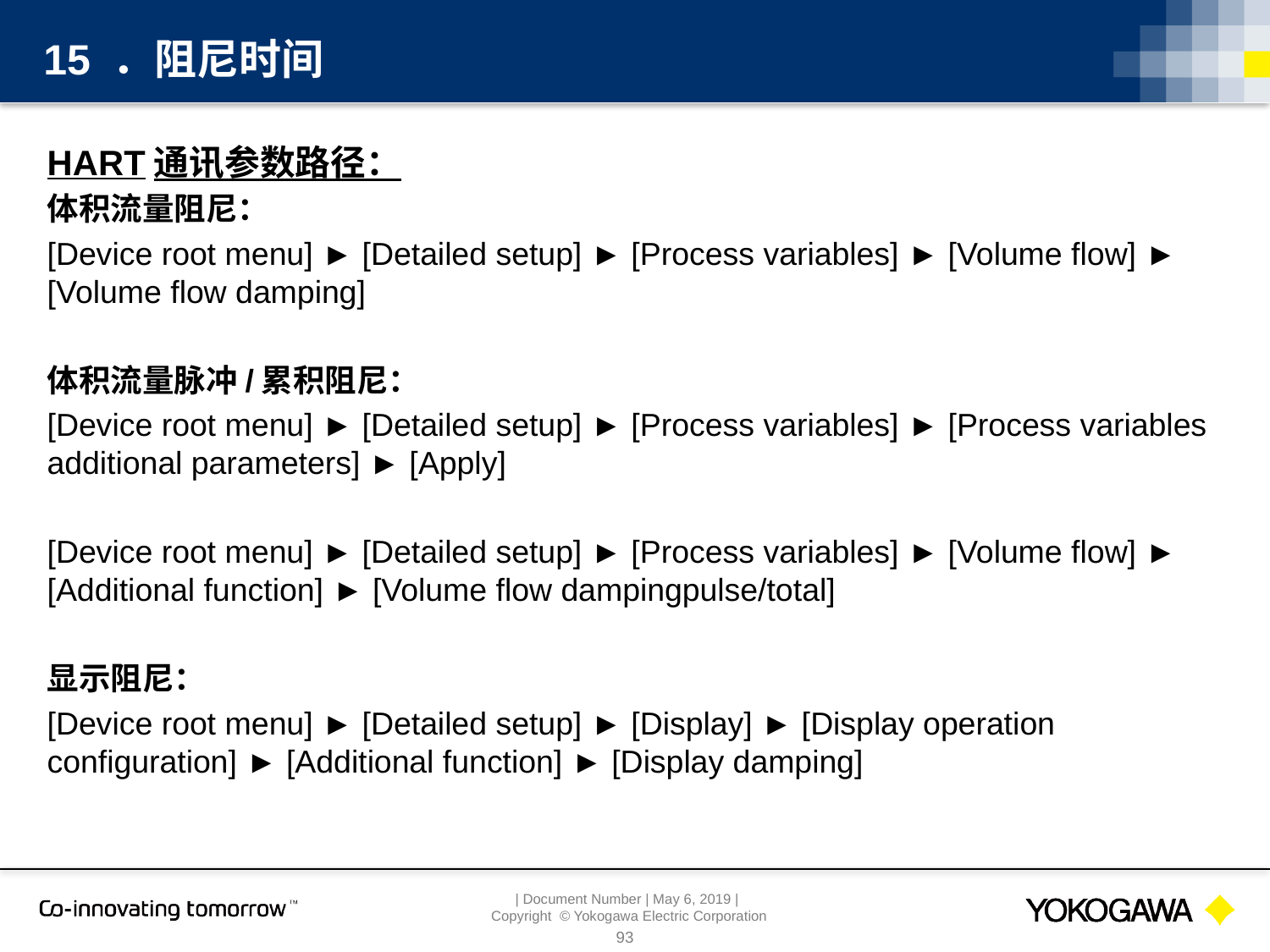

15 ．阻尼时间
HART通讯参数路径：
体积流量阻尼：
[Device root menu] ► [Detailed setup] ► [Process variables] ► [Volume flow] ► [Volume flow damping]

体积流量脉冲/累积阻尼：
[Device root menu] ► [Detailed setup] ► [Process variables] ► [Process variables additional parameters] ► [Apply]

[Device root menu] ► [Detailed setup] ► [Process variables] ► [Volume flow] ► [Additional function] ► [Volume flow dampingpulse/total]

显示阻尼：
[Device root menu] ► [Detailed setup] ► [Display] ► [Display operation configuration] ► [Additional function] ► [Display damping]